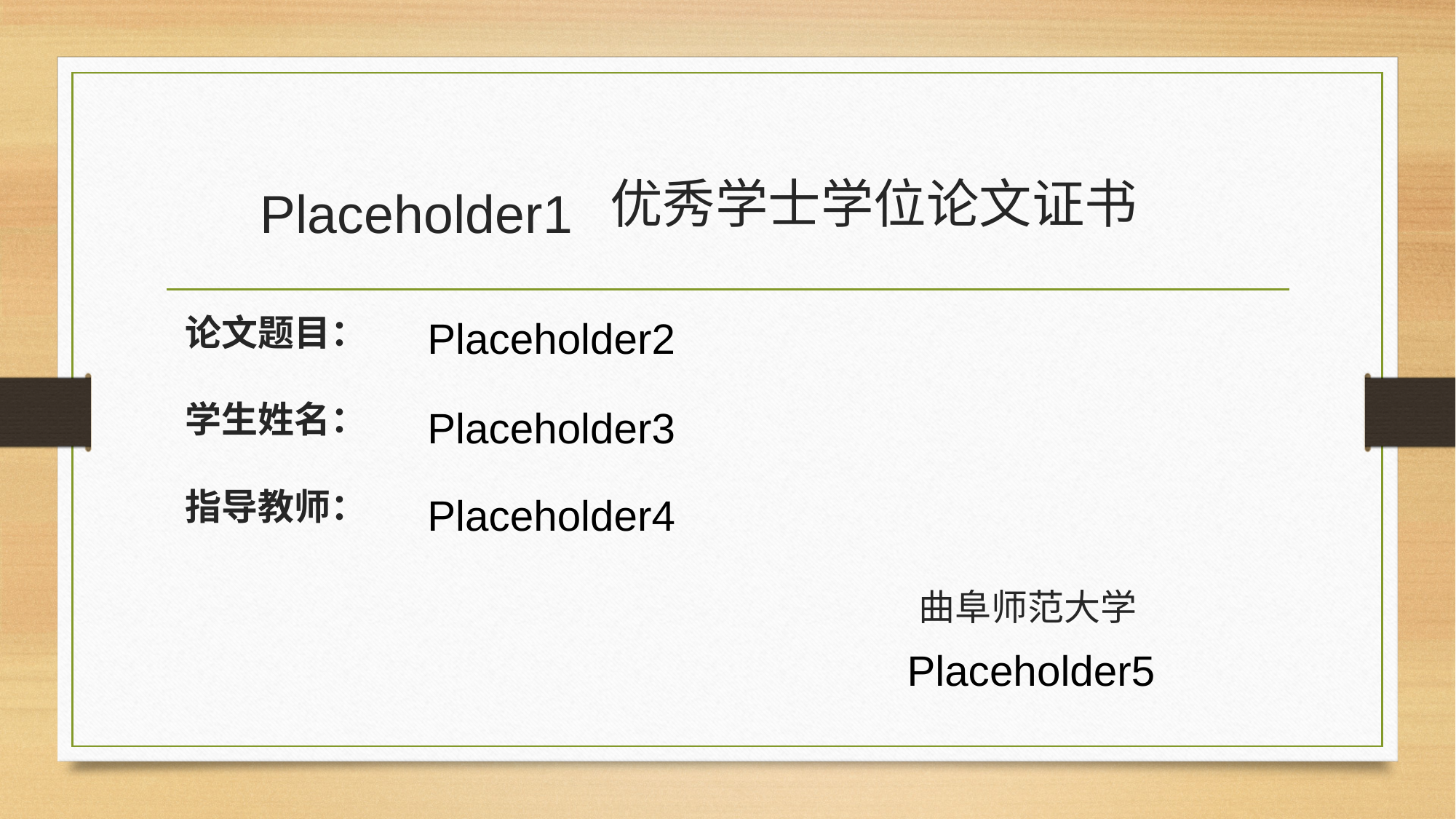

# 优秀学士学位论文证书
Placeholder1
论文题目：
Placeholder2
学生姓名：
Placeholder3
指导教师：
Placeholder4
曲阜师范大学
Placeholder5